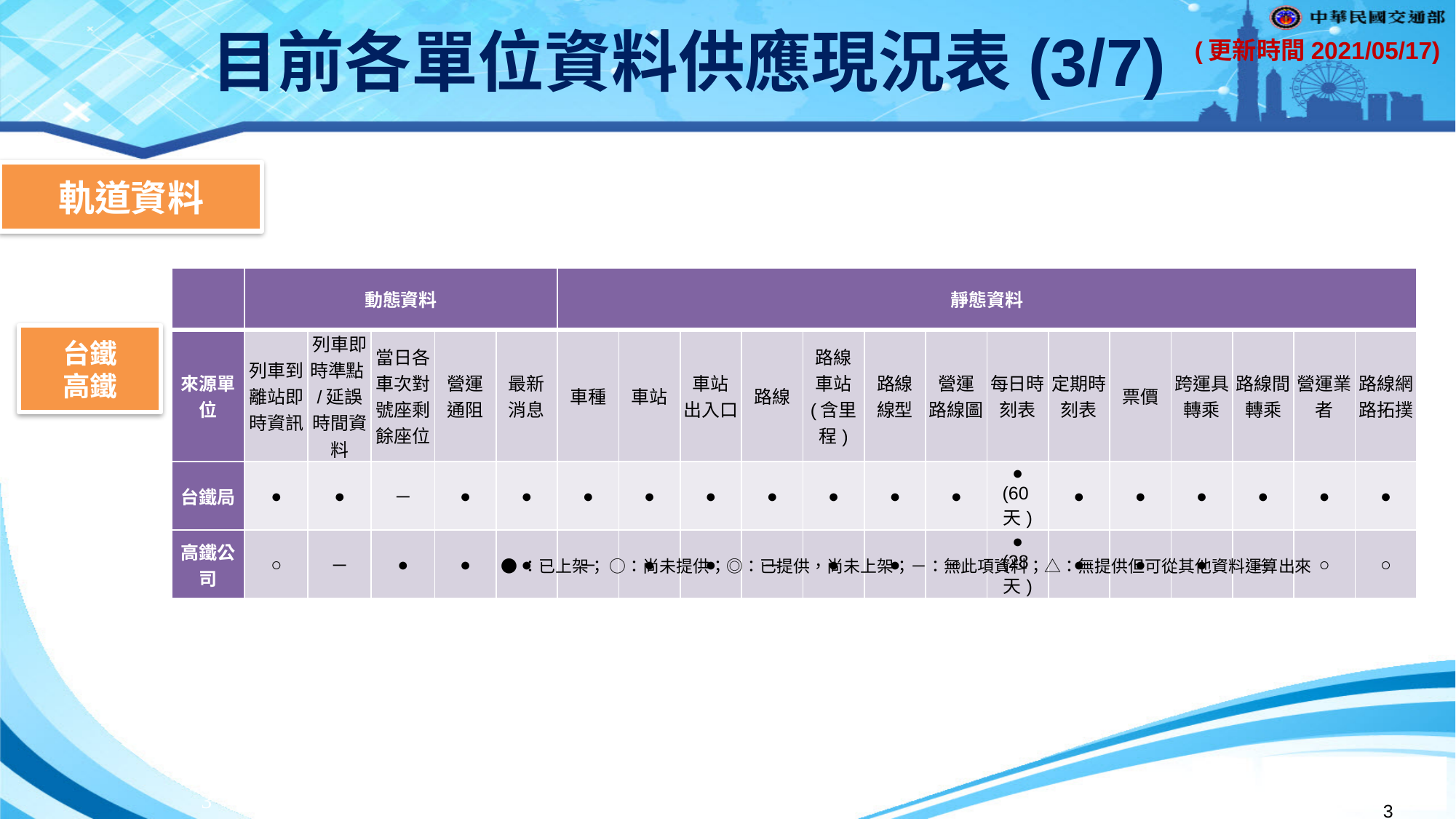

目前各單位資料供應現況表(3/7)
軌道資料
|  | 動態資料 |  |  |  |  | 靜態資料 |  |  |  |  |  |  |  |  |  |  |  |  |  |
| --- | --- | --- | --- | --- | --- | --- | --- | --- | --- | --- | --- | --- | --- | --- | --- | --- | --- | --- | --- |
| 來源單位 | 列車到離站即時資訊 | 列車即時準點/延誤時間資料 | 當日各車次對號座剩餘座位 | 營運 通阻 | 最新 消息 | 車種 | 車站 | 車站 出入口 | 路線 | 路線 車站 (含里程) | 路線 線型 | 營運 路線圖 | 每日時刻表 | 定期時刻表 | 票價 | 跨運具轉乘 | 路線間轉乘 | 營運業者 | 路線網路拓撲 |
| 台鐵局 | ● | ● | ─ | ● | ● | ● | ● | ● | ● | ● | ● | ● | ● (60天) | ● | ● | ● | ● | ● | ● |
| 高鐵公司 | ○ | ─ | ● | ● | ● | ─ | ● | ● | ─ | ● | ● | ○ | ● (28天) | ● | ● | ● | ─ | ○ | ○ |
台鐵
高鐵
●：已上架； ○：尚未提供；◎：已提供，尚未上架；－：無此項資料；△：無提供但可從其他資料運算出來
3
3